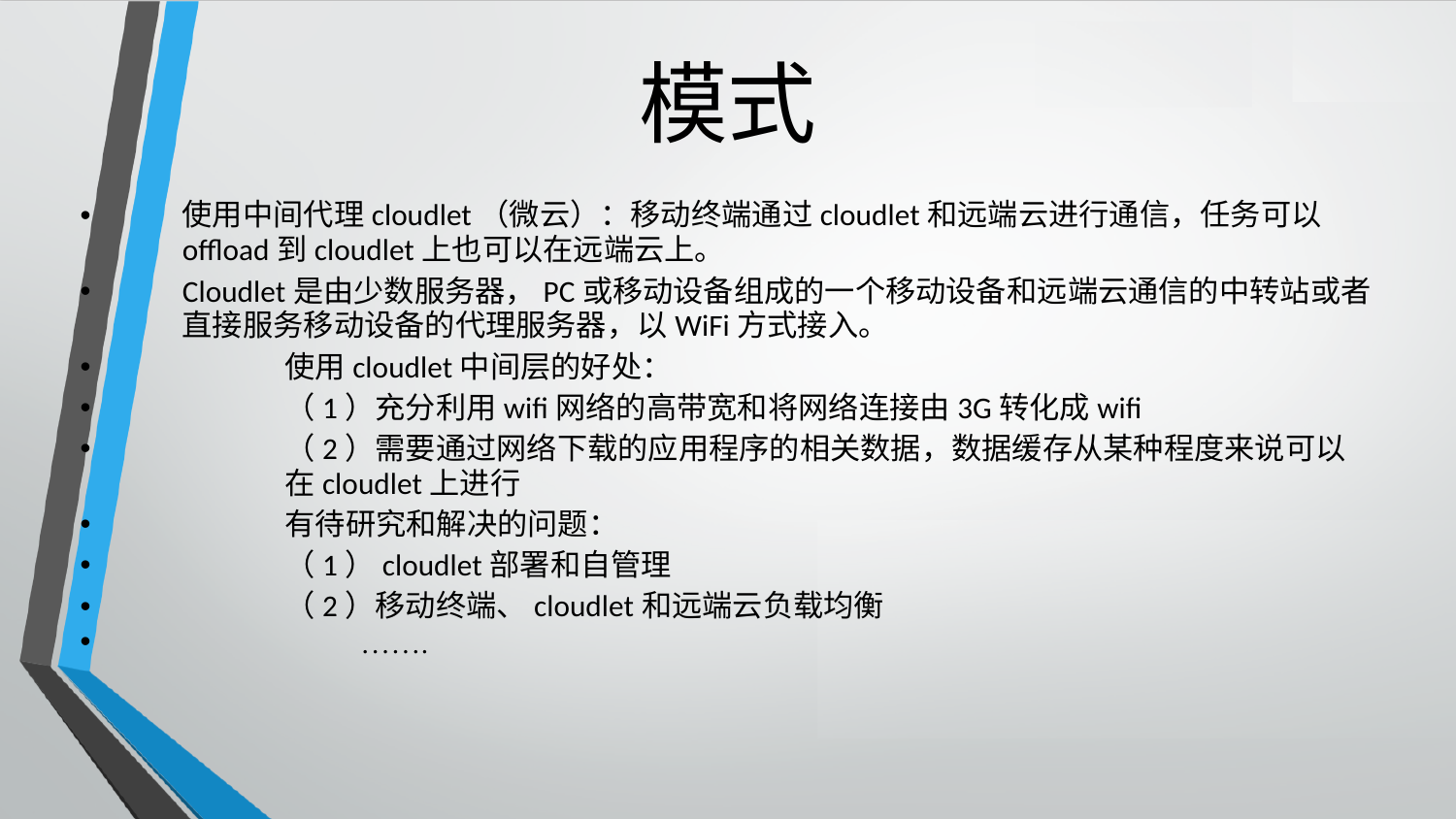

# 模式
使用中间代理cloudlet（微云）：移动终端通过cloudlet和远端云进行通信，任务可以offload到cloudlet上也可以在远端云上。
Cloudlet是由少数服务器，PC或移动设备组成的一个移动设备和远端云通信的中转站或者直接服务移动设备的代理服务器，以WiFi方式接入。
使用cloudlet中间层的好处：
（1）充分利用wifi网络的高带宽和将网络连接由3G转化成wifi
（2）需要通过网络下载的应用程序的相关数据，数据缓存从某种程度来说可以在cloudlet上进行
有待研究和解决的问题：
（1）cloudlet部署和自管理
（2）移动终端、cloudlet和远端云负载均衡
          …….